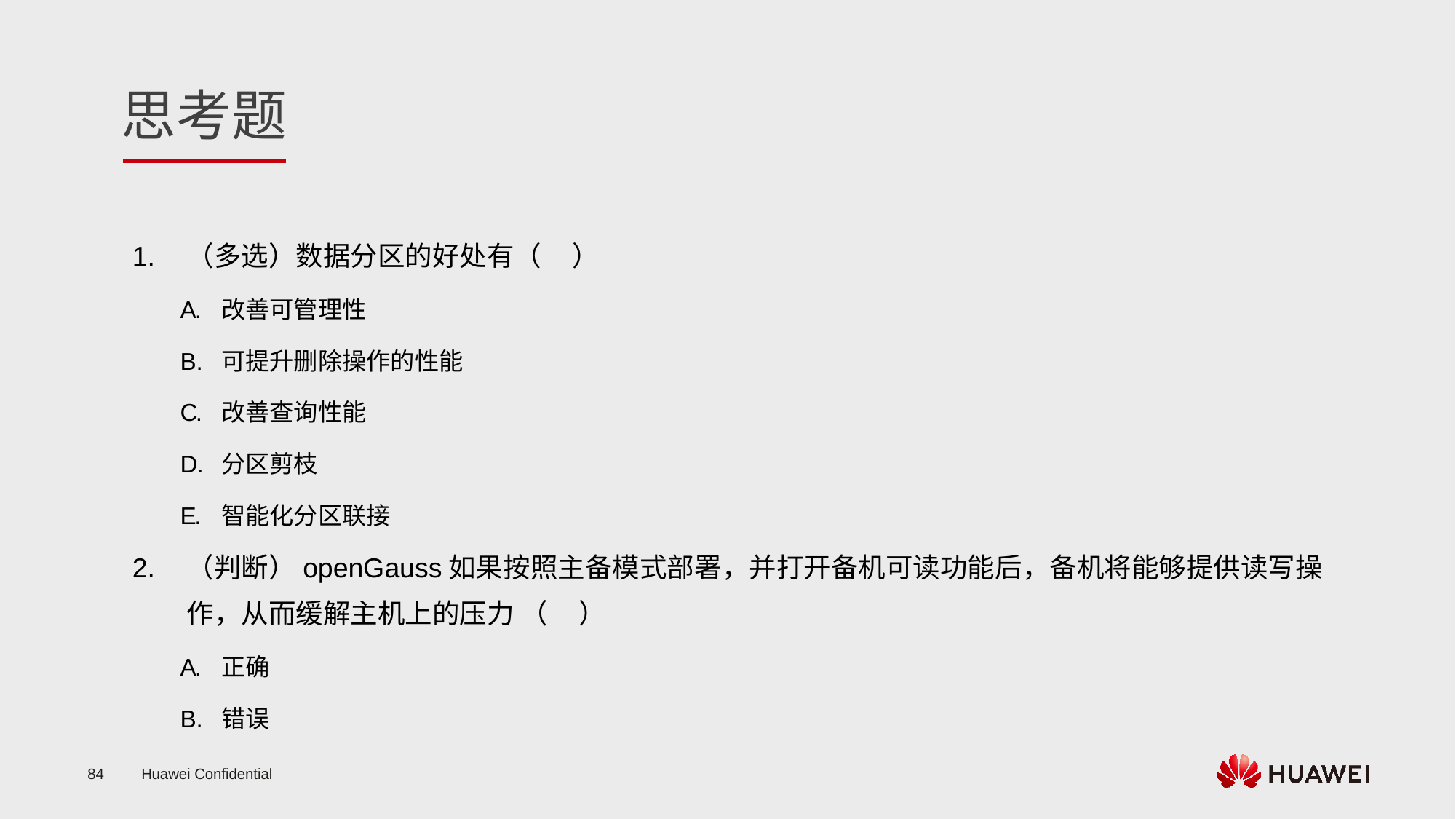

（多选）数据分区的好处有（     ）
改善可管理性
可提升删除操作的性能
改善查询性能
分区剪枝
智能化分区联接
（判断）openGauss如果按照主备模式部署，并打开备机可读功能后，备机将能够提供读写操作，从而缓解主机上的压力 （     ）
正确
错误